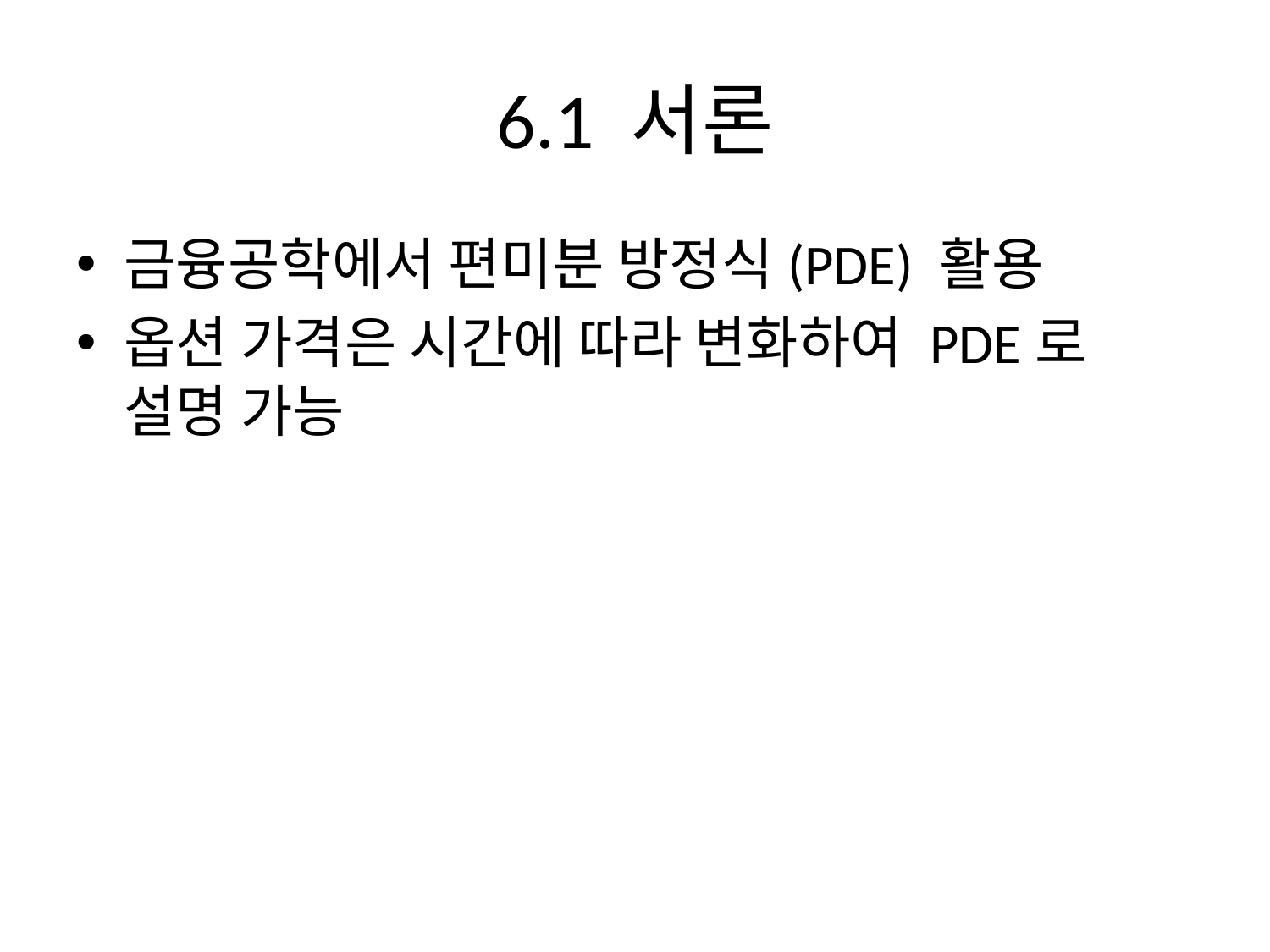

# 6.1 서론
금융공학에서 편미분 방정식(PDE) 활용
옵션 가격은 시간에 따라 변화하여 PDE로 설명 가능